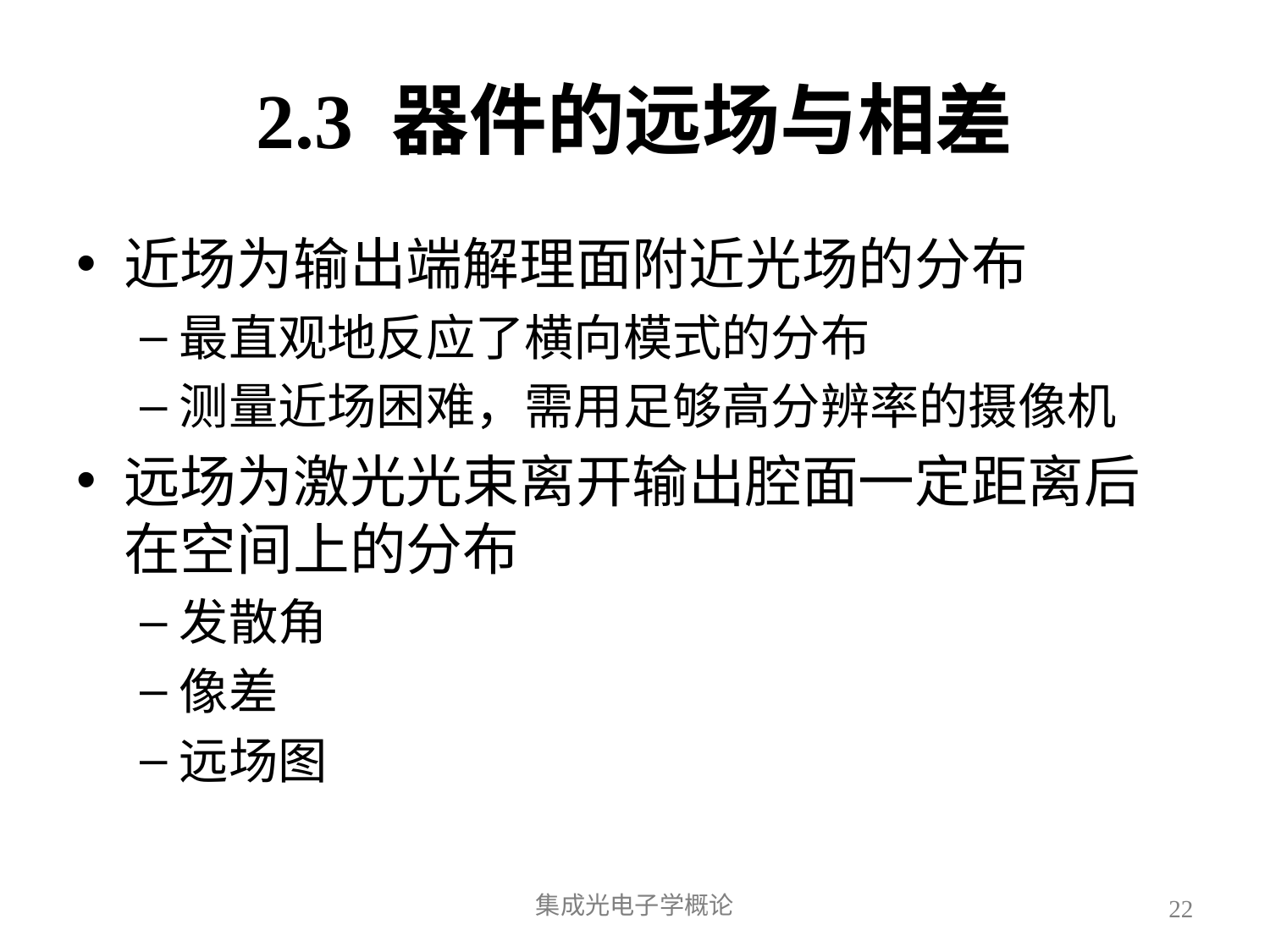

# 2.3 器件的远场与相差
近场为输出端解理面附近光场的分布
最直观地反应了横向模式的分布
测量近场困难，需用足够高分辨率的摄像机
远场为激光光束离开输出腔面一定距离后在空间上的分布
发散角
像差
远场图

集成光电子学概论
22